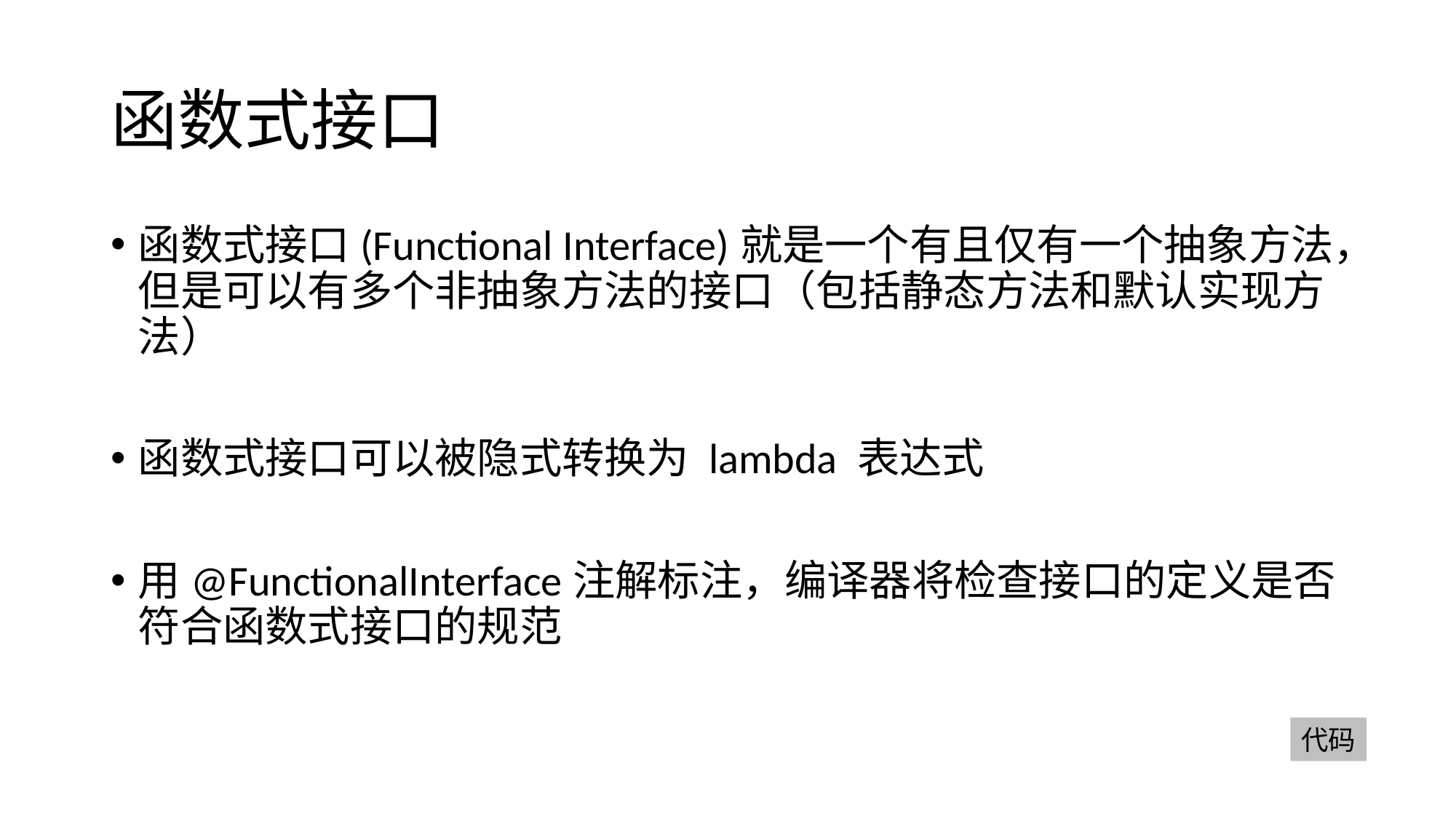

# 函数式接口
函数式接口(Functional Interface)就是一个有且仅有一个抽象方法，但是可以有多个非抽象方法的接口（包括静态方法和默认实现方法）

函数式接口可以被隐式转换为 lambda 表达式

用@FunctionalInterface注解标注，编译器将检查接口的定义是否符合函数式接口的规范
代码